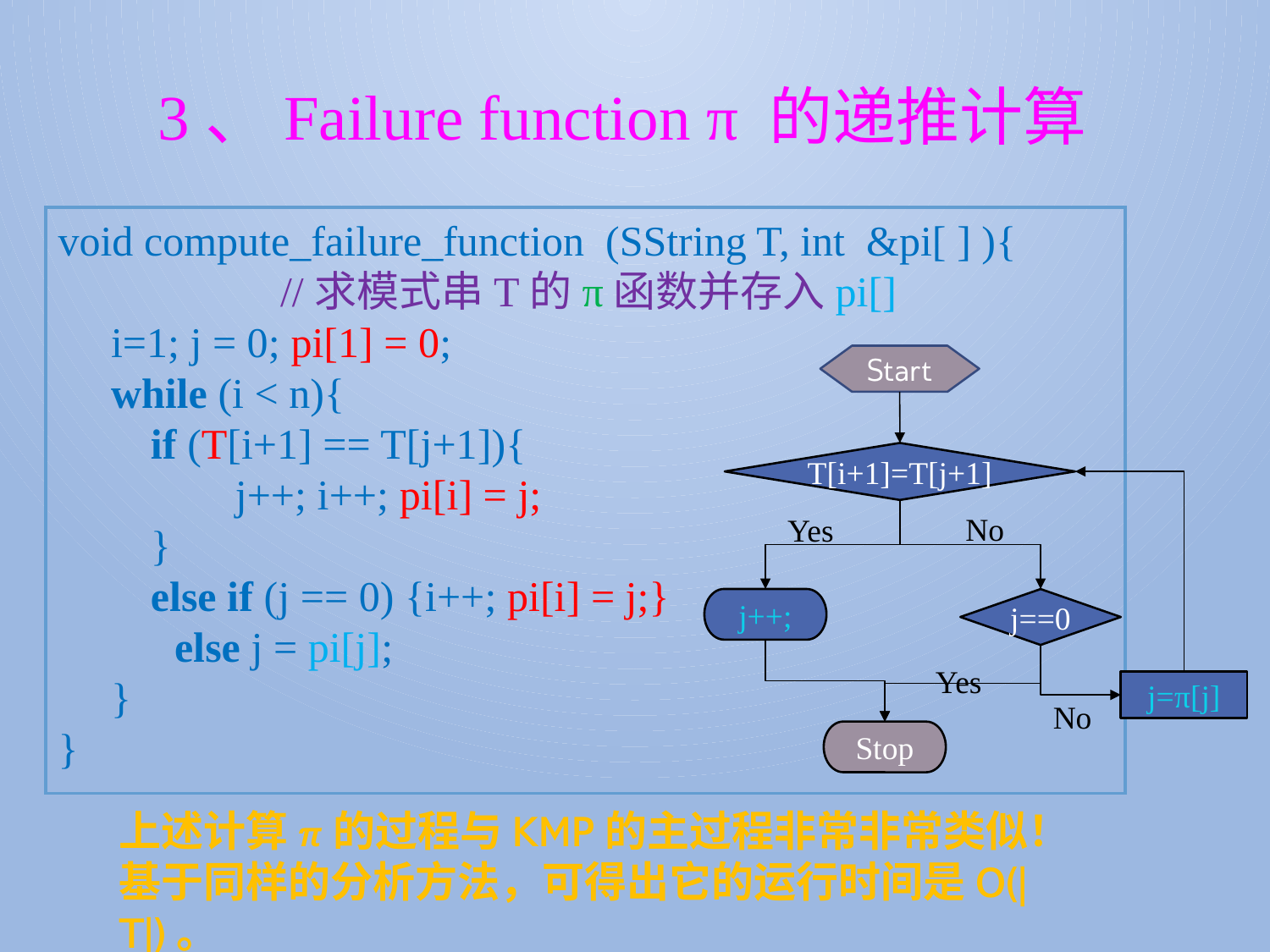

3、Failure function π 的递推计算
void compute_failure_function  (SString T, int  &pi[ ] ){
                     //求模式串T的π函数并存入pi[]
     i=1; j = 0; pi[1] = 0;
     while (i < n){
    if (T[i+1] == T[j+1]){
    	j++; i++; pi[i] = j;
    }
    else if (j == 0) {i++; pi[i] = j;}
          else j = pi[j];
     }
}
Start
T[i+1]=T[j+1]
No
Yes
j++;
j==0
Yes
j=π[j]
No
Stop
上述计算π的过程与KMP的主过程非常非常类似！
基于同样的分析方法，可得出它的运行时间是O(|T|)。